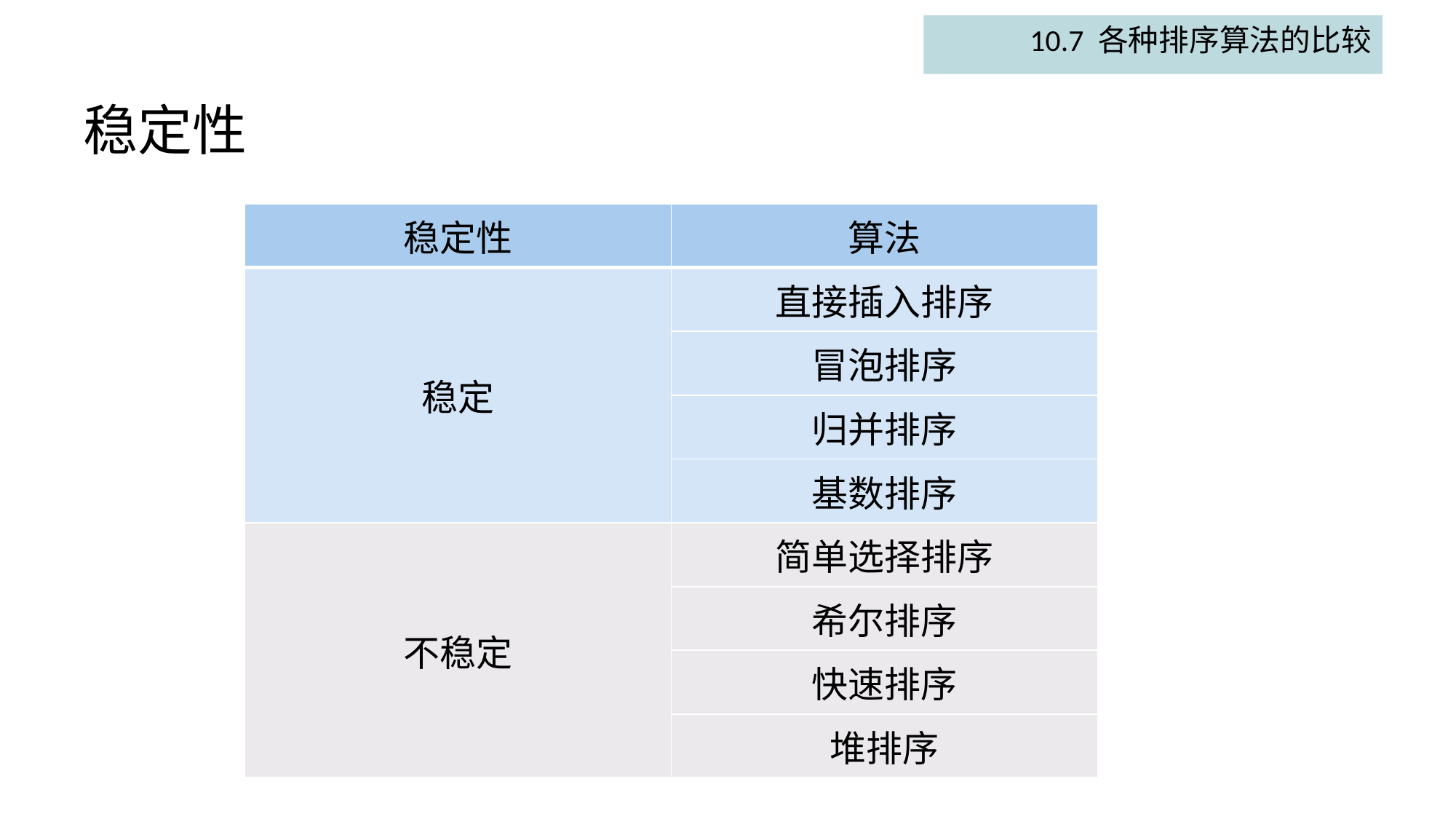

10.7 各种排序算法的比较
# 稳定性
| 稳定性 | 算法 |
| --- | --- |
| 稳定 | 直接插入排序 |
|  | 冒泡排序 |
|  | 归并排序 |
|  | 基数排序 |
| 不稳定 | 简单选择排序 |
|  | 希尔排序 |
|  | 快速排序 |
|  | 堆排序 |